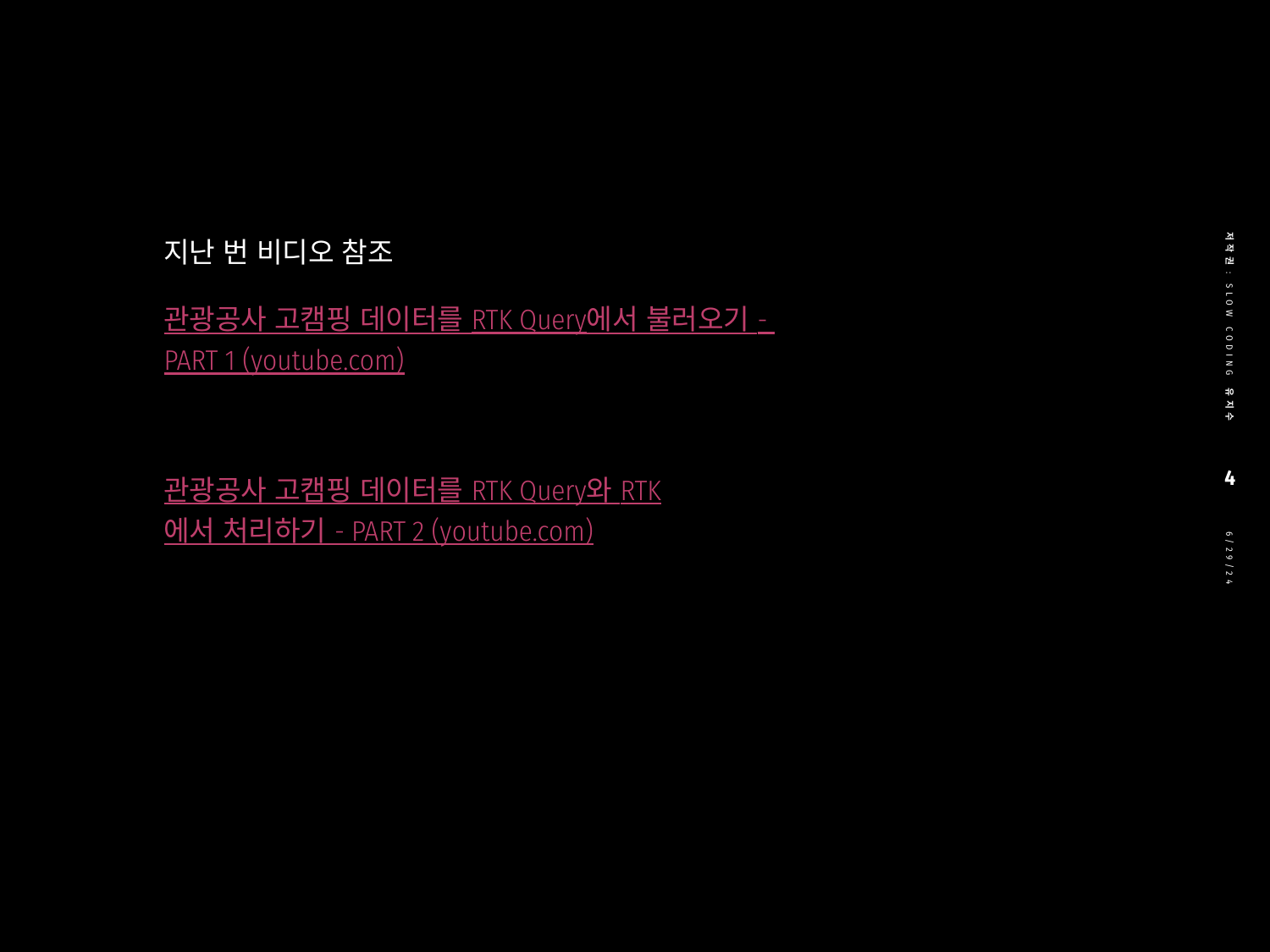

지난 번 비디오 참조

관광공사 고캠핑 데이터를 RTK Query에서 불러오기 - PART 1 (youtube.com)

저작권: Slow Coding 유지수
4
관광공사 고캠핑 데이터를 RTK Query와 RTK에서 처리하기 - PART 2 (youtube.com)
6/29/24